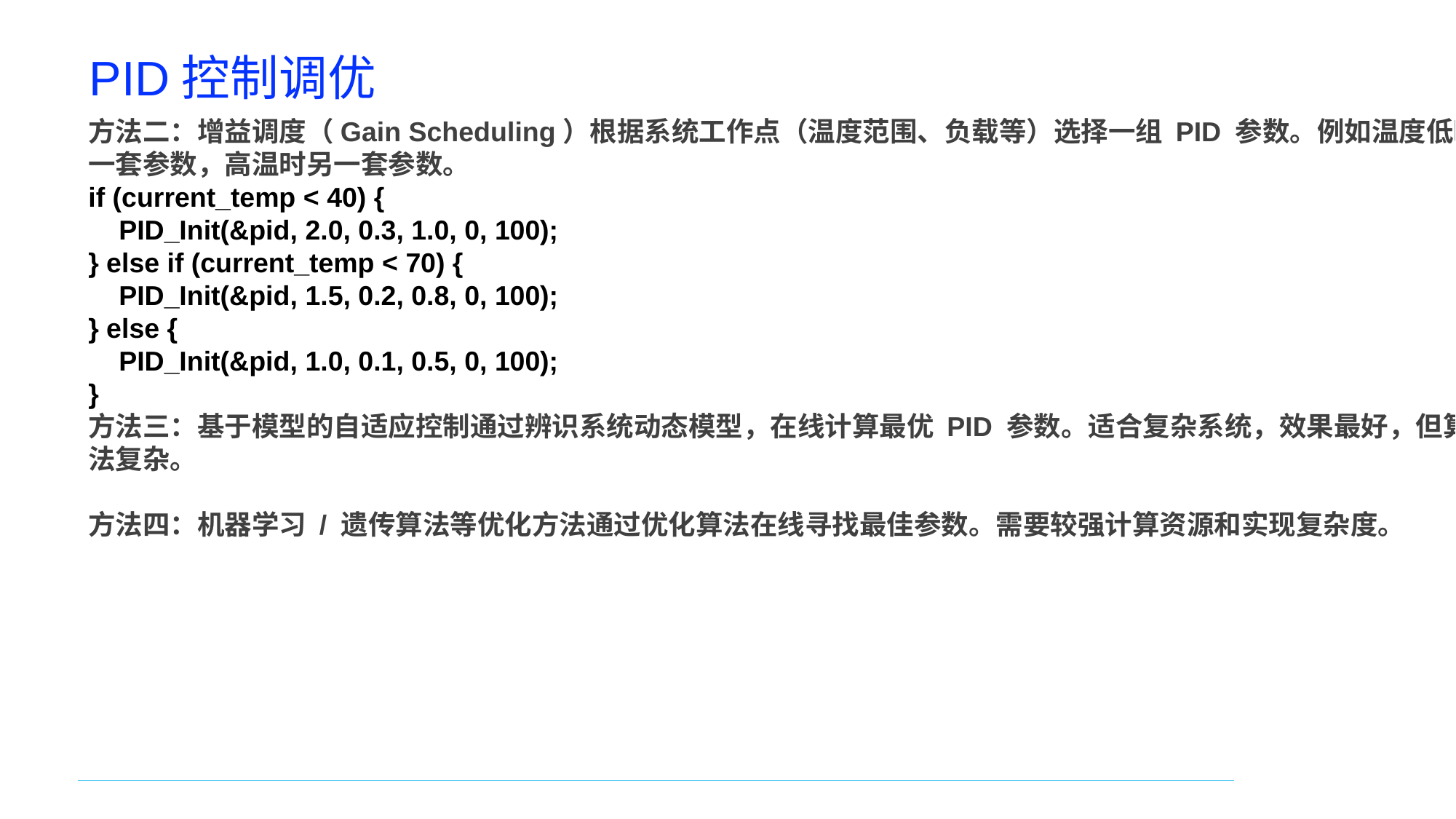

PID控制调优
方法二：增益调度（Gain Scheduling）根据系统工作点（温度范围、负载等）选择一组 PID 参数。例如温度低时一套参数，高温时另一套参数。
if (current_temp < 40) {
    PID_Init(&pid, 2.0, 0.3, 1.0, 0, 100);
} else if (current_temp < 70) {
    PID_Init(&pid, 1.5, 0.2, 0.8, 0, 100);
} else {
    PID_Init(&pid, 1.0, 0.1, 0.5, 0, 100);
}
方法三：基于模型的自适应控制通过辨识系统动态模型，在线计算最优 PID 参数。适合复杂系统，效果最好，但算法复杂。

方法四：机器学习 / 遗传算法等优化方法通过优化算法在线寻找最佳参数。需要较强计算资源和实现复杂度。